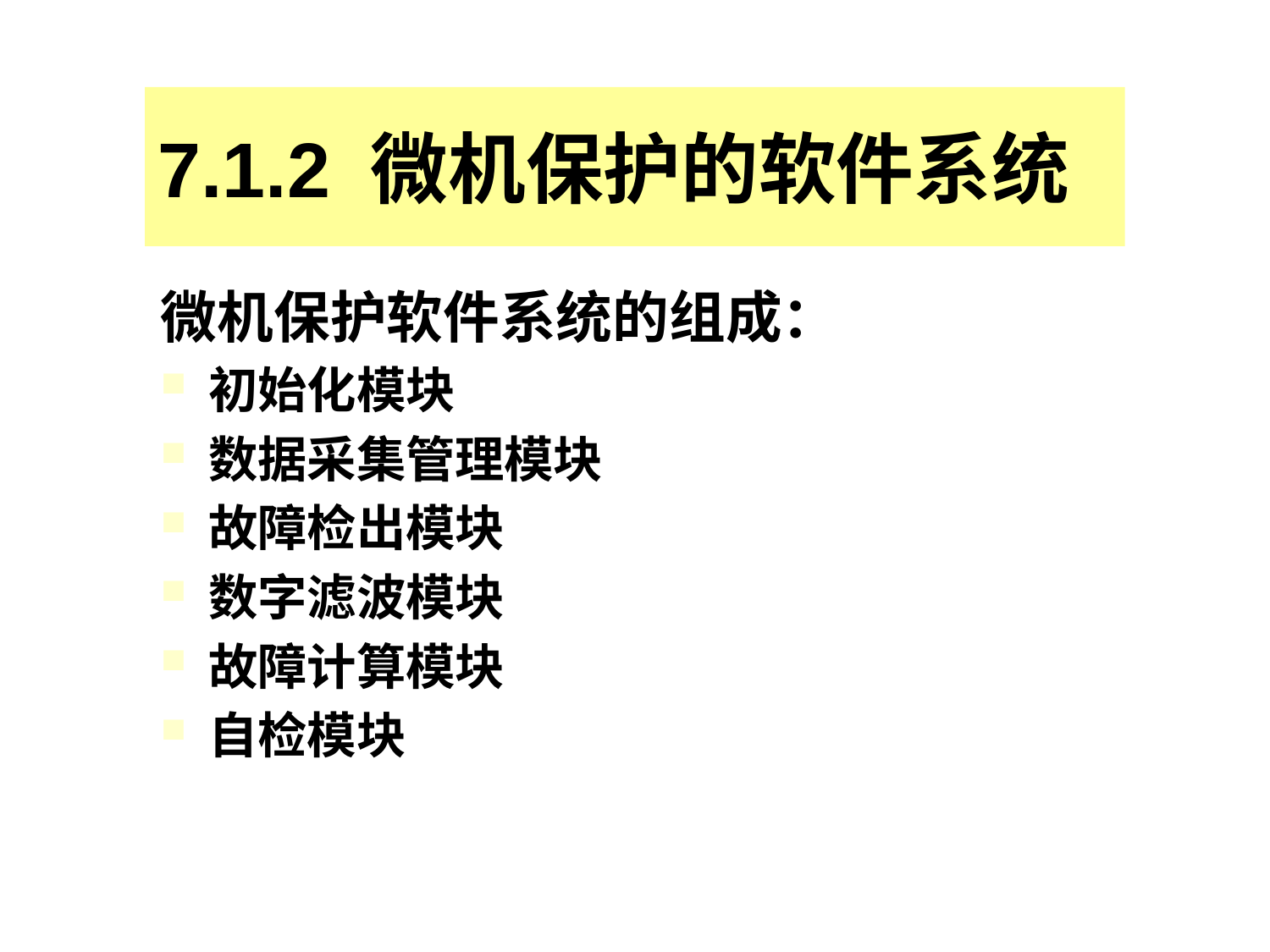

# 7.1.2 微机保护的软件系统
微机保护软件系统的组成：
初始化模块
数据采集管理模块
故障检出模块
数字滤波模块
故障计算模块
自检模块